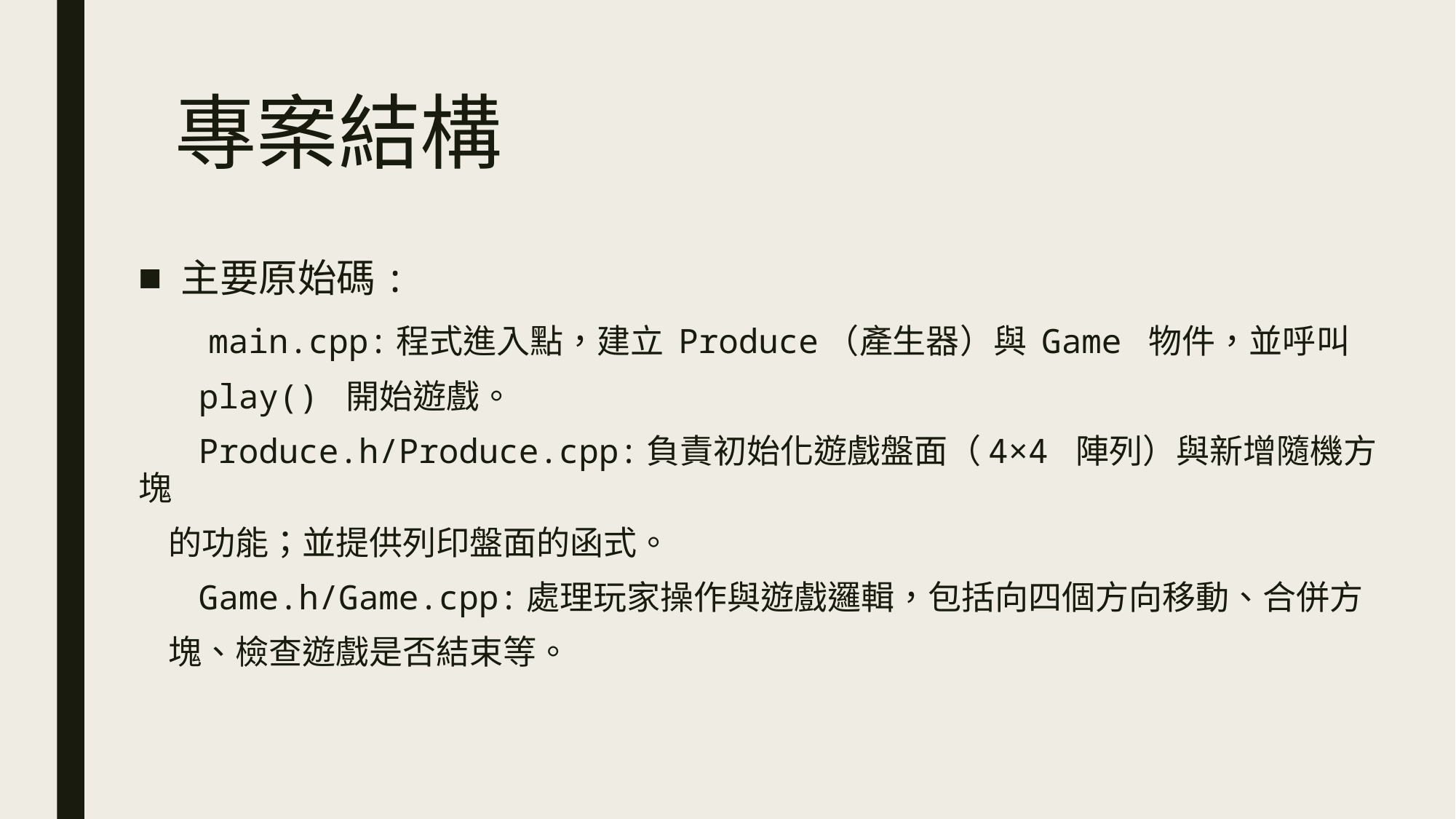

# 專案結構
主要原始碼:
   main.cpp:程式進入點，建立 Produce（產生器）與 Game 物件，並呼叫
   play() 開始遊戲。
   Produce.h/Produce.cpp:負責初始化遊戲盤面（4×4 陣列）與新增隨機方塊
   的功能；並提供列印盤面的函式。
   Game.h/Game.cpp:處理玩家操作與遊戲邏輯，包括向四個方向移動、合併方
   塊、檢查遊戲是否結束等。